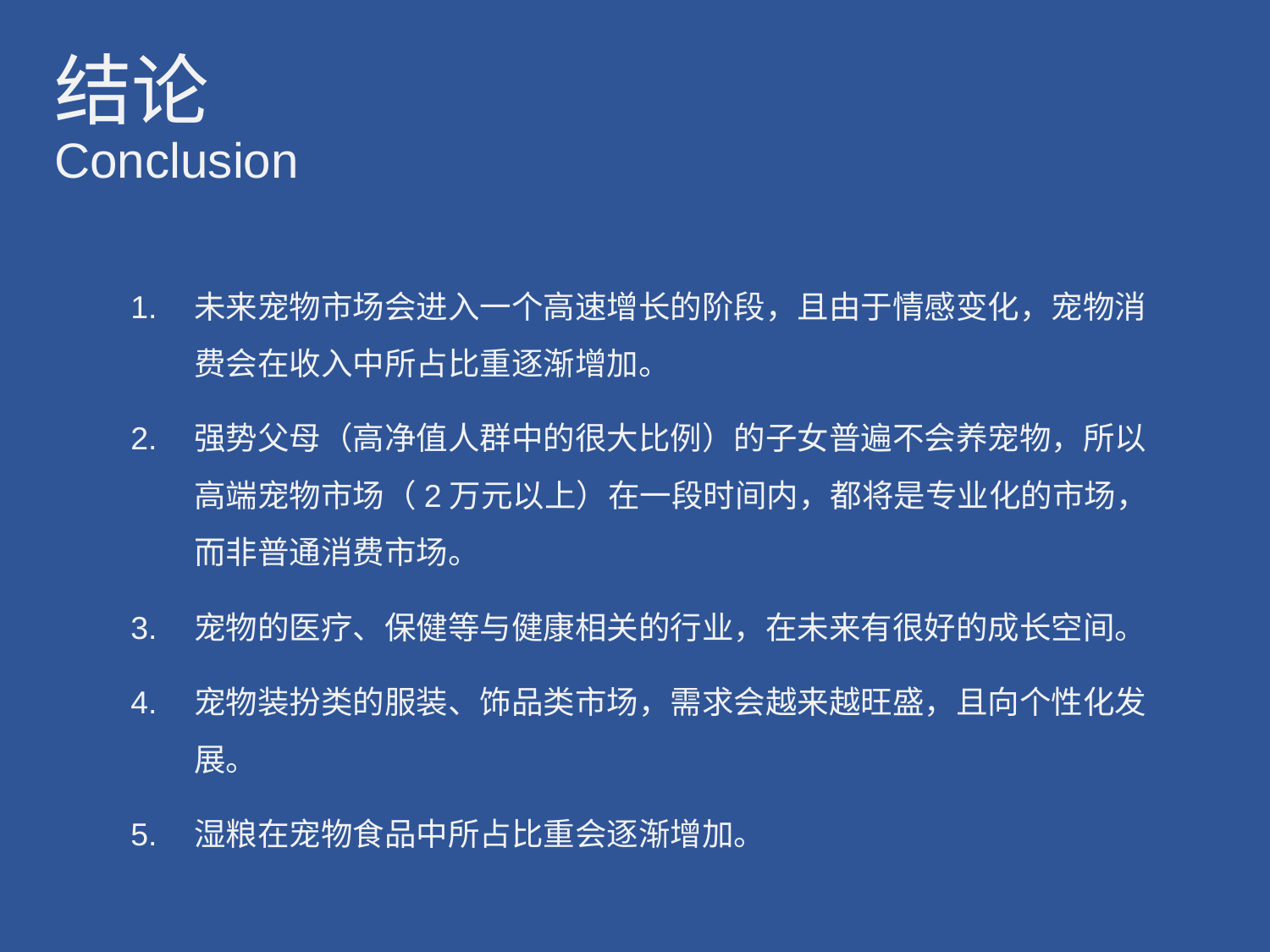

结论
Conclusion
未来宠物市场会进入一个高速增长的阶段，且由于情感变化，宠物消费会在收入中所占比重逐渐增加。
强势父母（高净值人群中的很大比例）的子女普遍不会养宠物，所以高端宠物市场（2万元以上）在一段时间内，都将是专业化的市场，而非普通消费市场。
宠物的医疗、保健等与健康相关的行业，在未来有很好的成长空间。
宠物装扮类的服装、饰品类市场，需求会越来越旺盛，且向个性化发展。
湿粮在宠物食品中所占比重会逐渐增加。